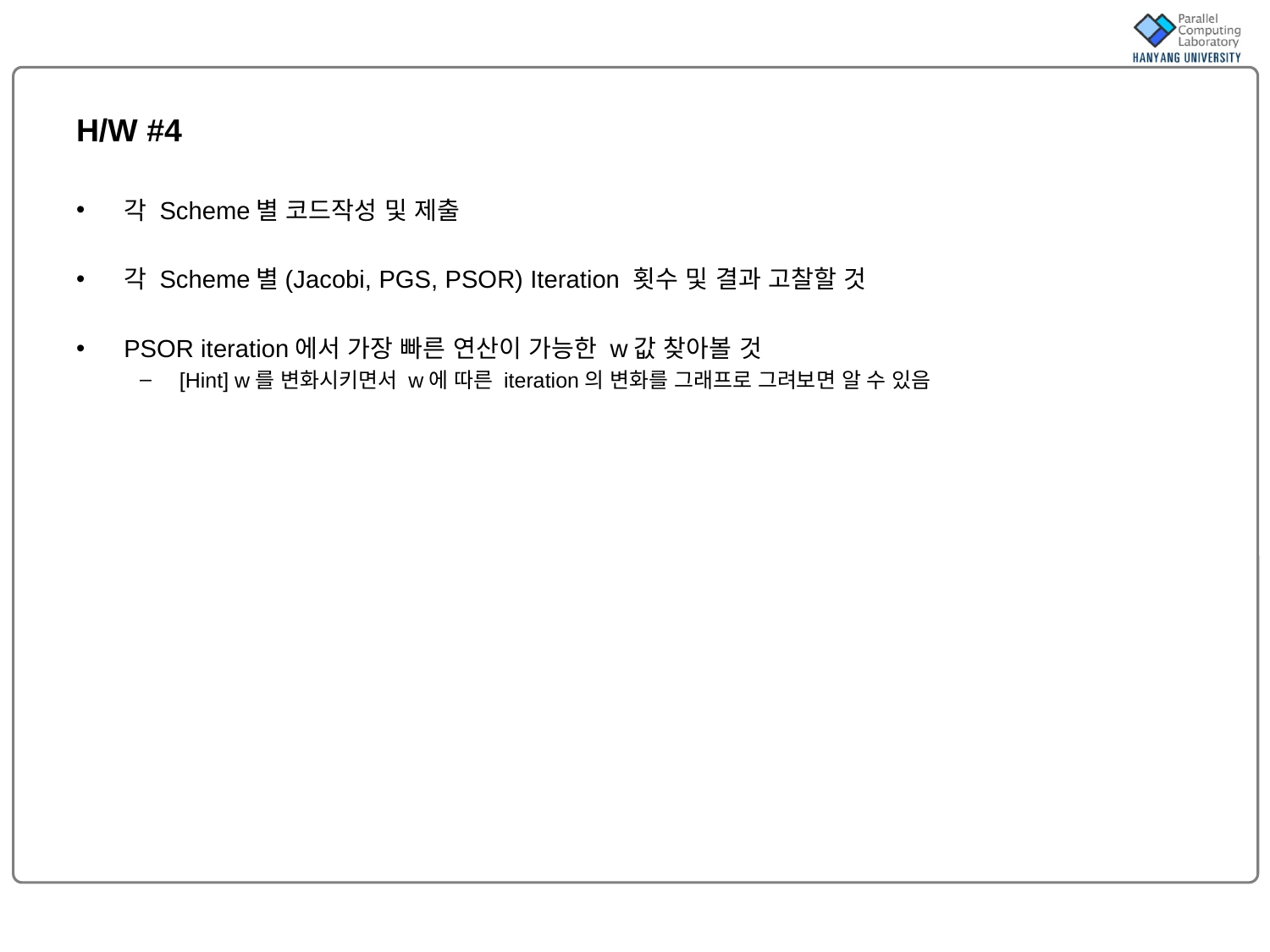

# H/W #4
각 Scheme별 코드작성 및 제출

각 Scheme별(Jacobi, PGS, PSOR) Iteration 횟수 및 결과 고찰할 것

PSOR iteration에서 가장 빠른 연산이 가능한 w값 찾아볼 것
[Hint] w를 변화시키면서 w에 따른 iteration의 변화를 그래프로 그려보면 알 수 있음